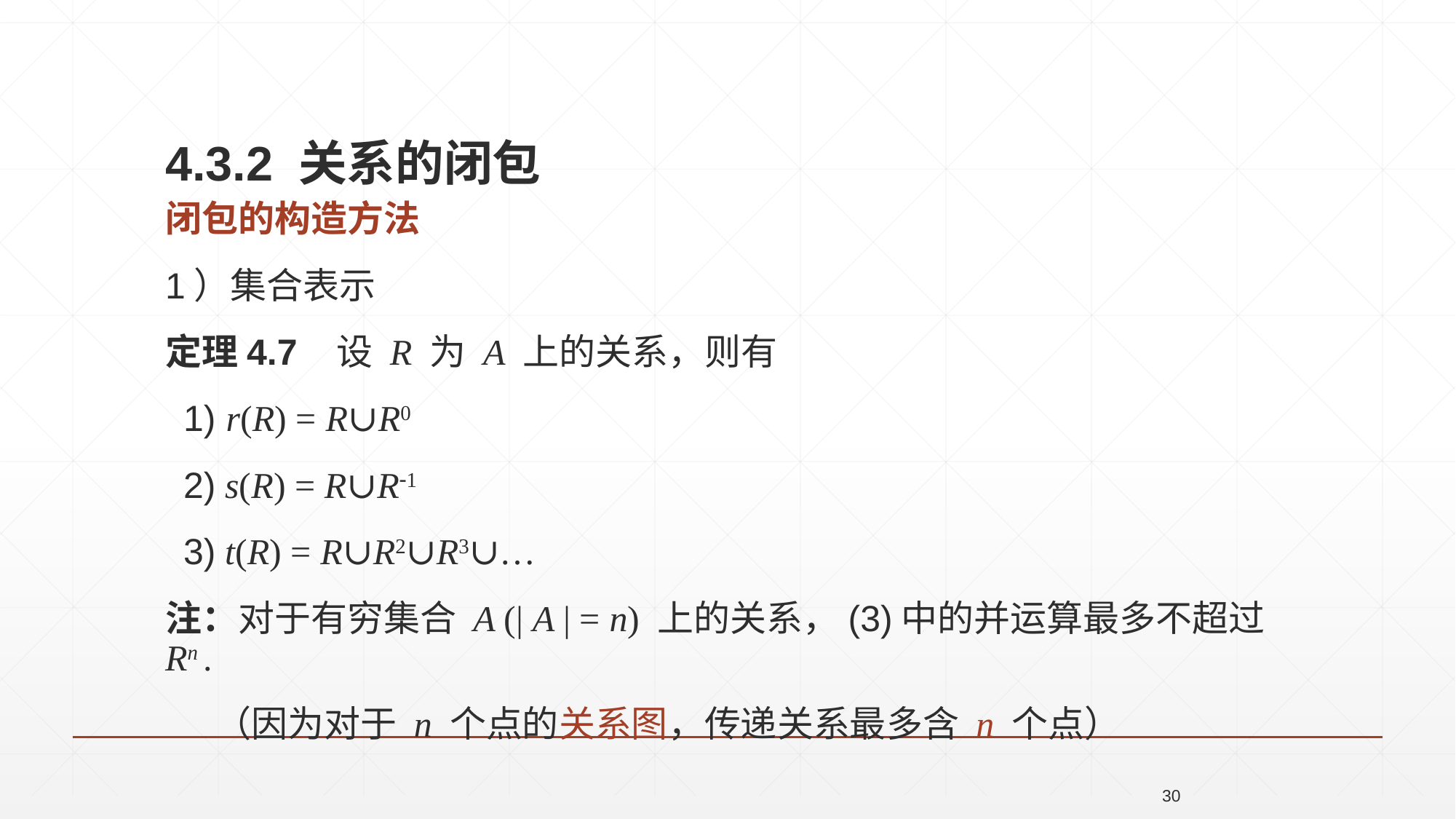

4.3.2 关系的闭包
闭包的构造方法
1）集合表示
定理4.7   设 R 为 A 上的关系，则有
  1) r(R) = R∪R0
  2) s(R) = R∪R−1
  3) t(R) = R∪R2∪R3∪…
注：对于有穷集合 A (| A | = n) 上的关系，(3)中的并运算最多不超过 Rn .
     （因为对于 n 个点的关系图，传递关系最多含 n 个点）

30